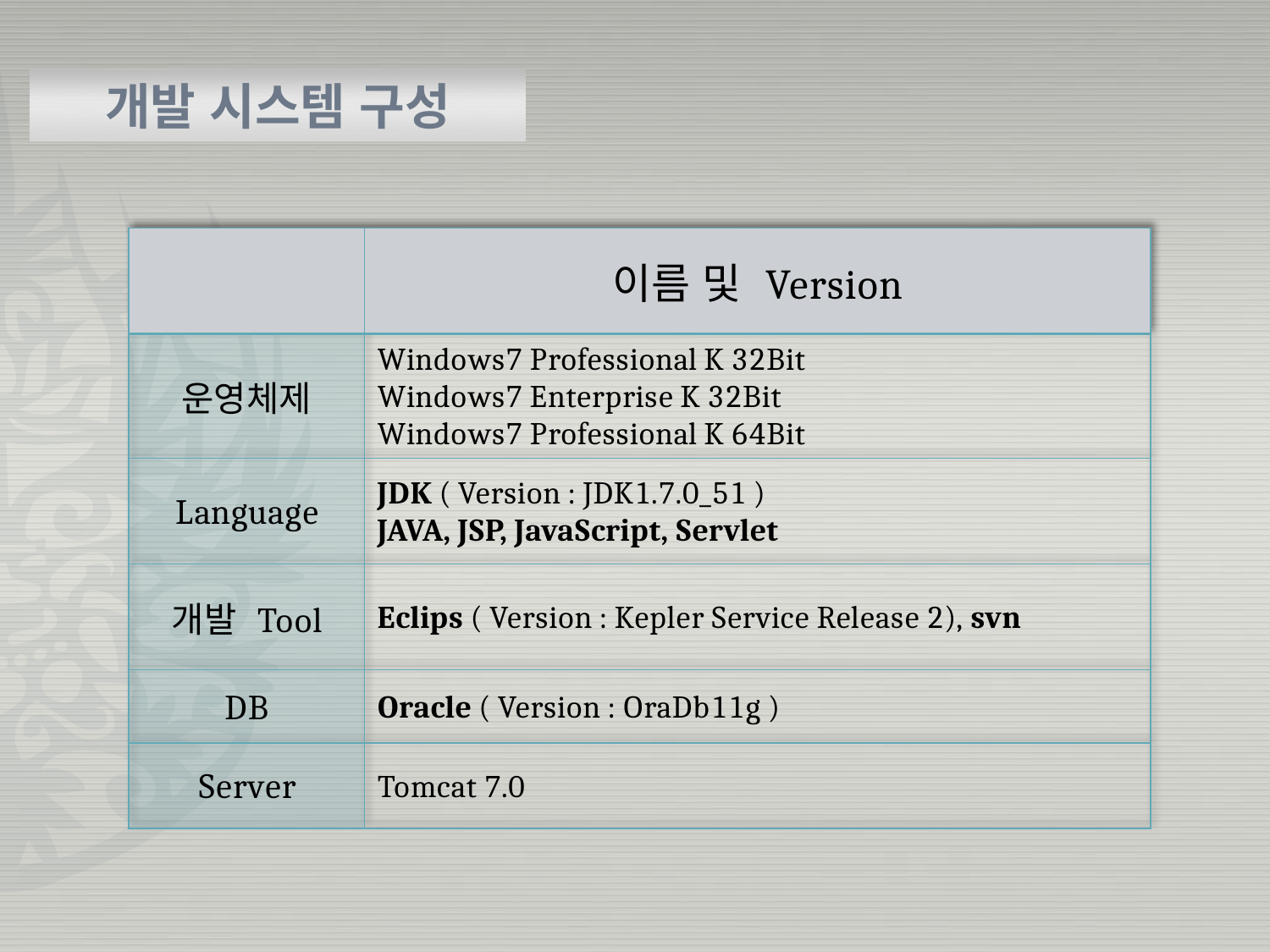

개발 시스템 구성
|  | 이름 및 Version |
| --- | --- |
| 운영체제 | Windows7 Professional K 32Bit Windows7 Enterprise K 32Bit Windows7 Professional K 64Bit |
| Language | JDK ( Version : JDK1.7.0\_51 ) JAVA, JSP, JavaScript, Servlet |
| 개발 Tool | Eclips ( Version : Kepler Service Release 2), svn |
| DB | Oracle ( Version : OraDb11g ) |
| Server | Tomcat 7.0 |